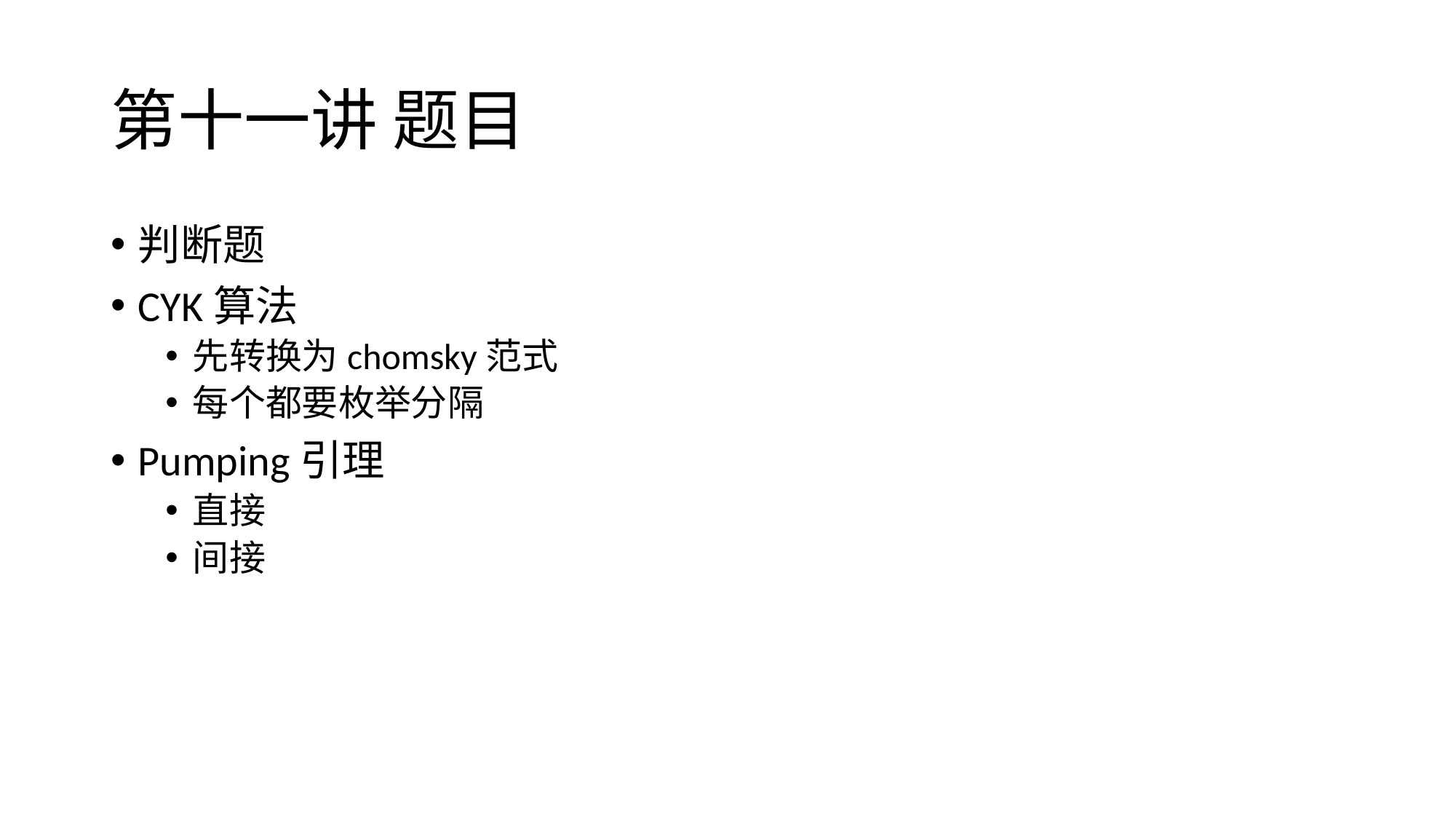

# 第十一讲 题目
判断题
CYK算法
先转换为chomsky范式
每个都要枚举分隔
Pumping引理
直接
间接